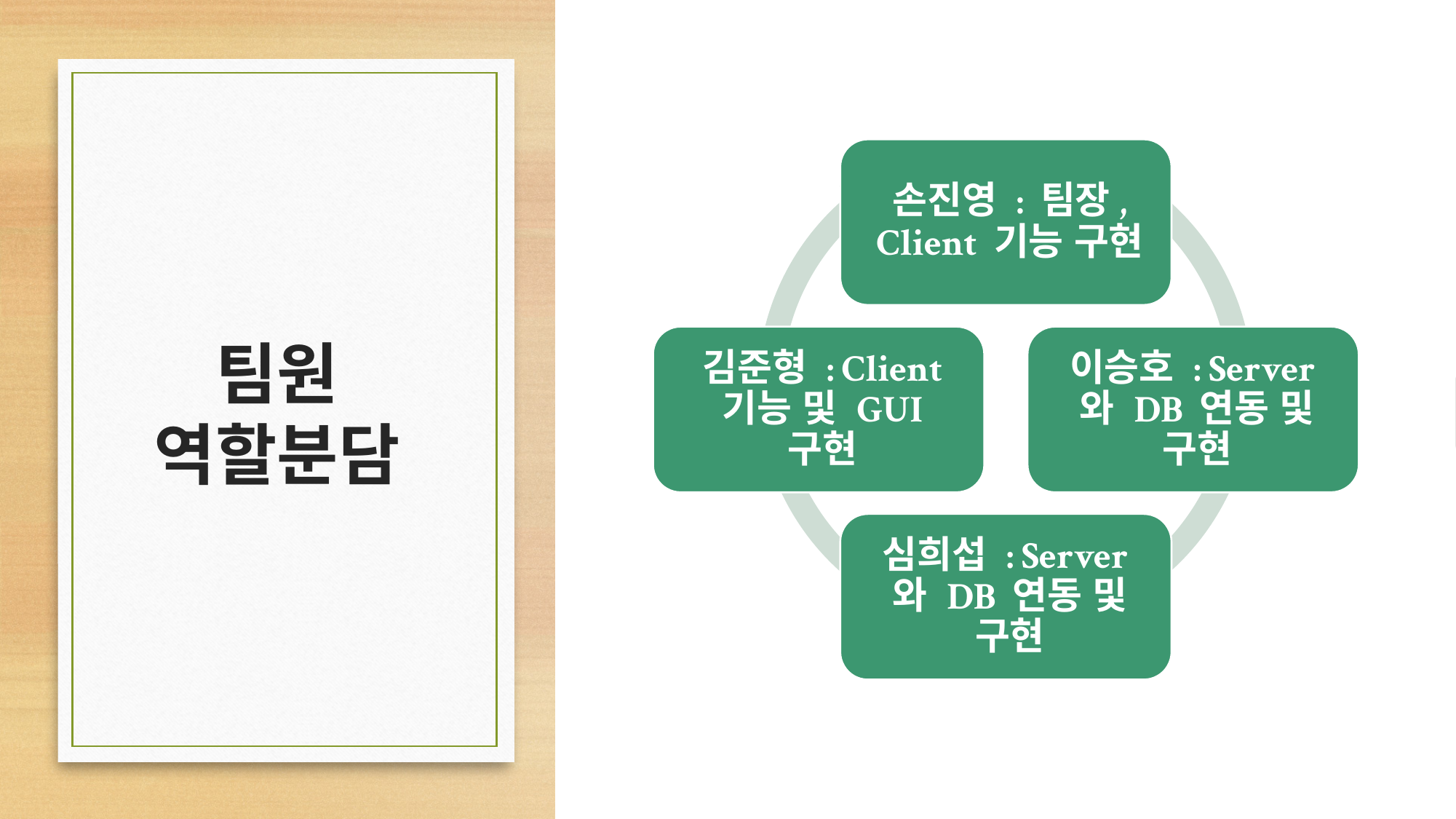

손진영 : 팀장, Client 기능 구현
이승호 : Server와 DB 연동 및 구현
심희섭 : Server와 DB 연동 및 구현
김준형 : Client 기능 및 GUI 구현
팀원 역할분담